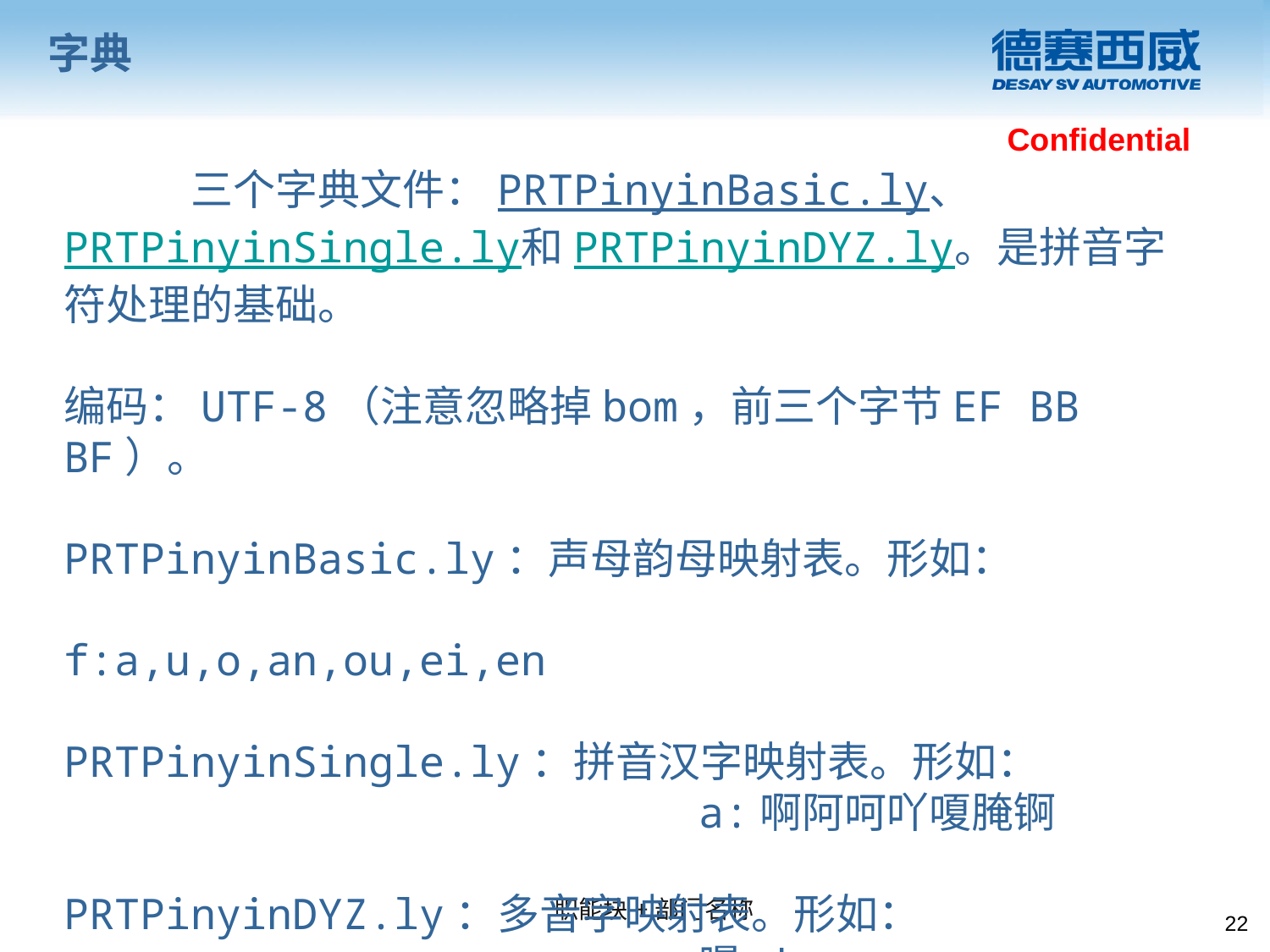

# 字典
	三个字典文件：PRTPinyinBasic.ly、PRTPinyinSingle.ly和PRTPinyinDYZ.ly。是拼音字符处理的基础。

编码：UTF-8（注意忽略掉bom，前三个字节EF BB BF）。

PRTPinyinBasic.ly：声母韵母映射表。形如：							f:a,u,o,an,ou,ei,en

PRTPinyinSingle.ly：拼音汉字映射表。形如：
					a:啊阿呵吖嗄腌锕

PRTPinyinDYZ.ly：多音字映射表。形如：
					曝:bao,pu
22